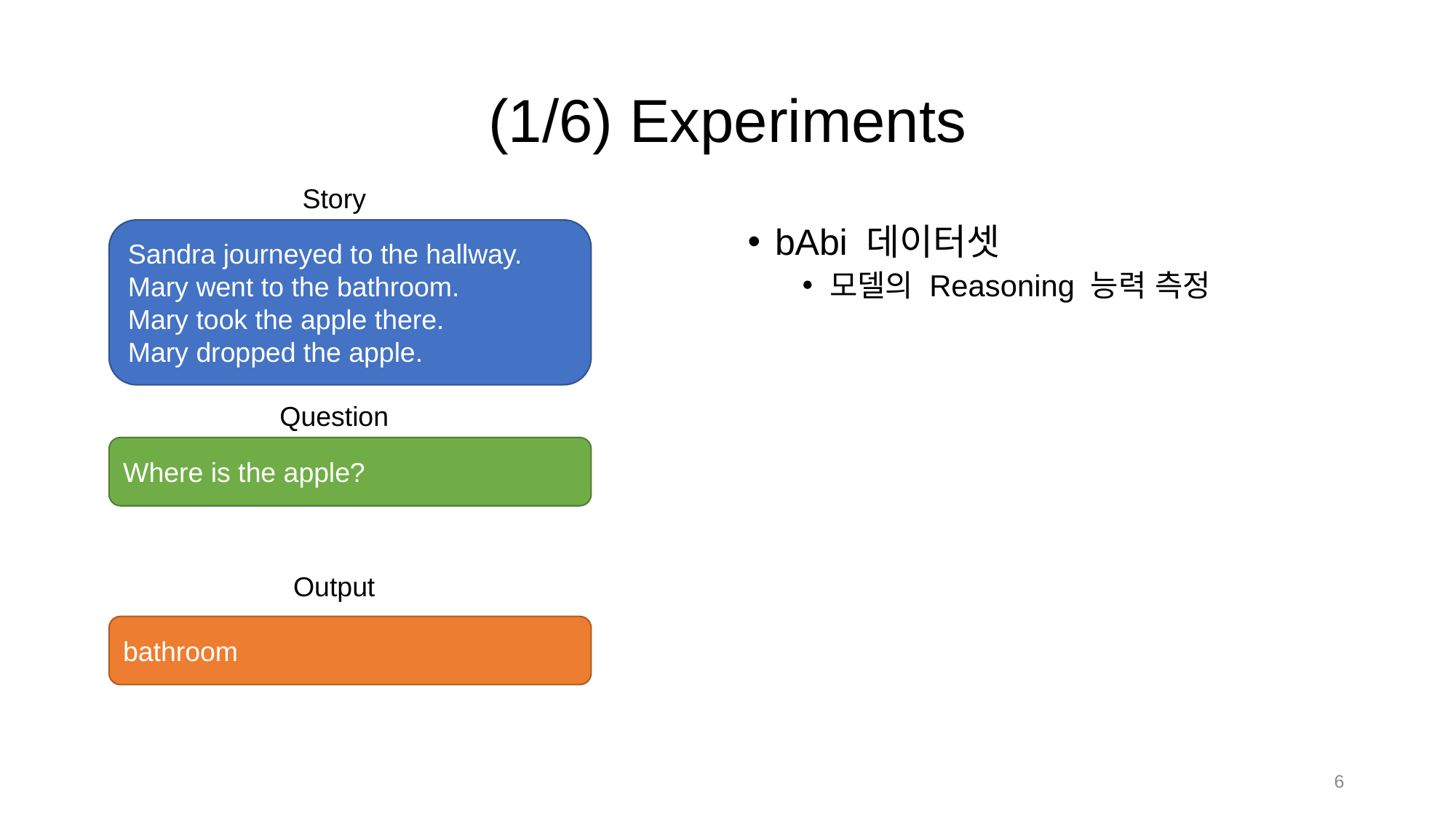

# (1/6) Experiments
Story
bAbi 데이터셋
모델의 Reasoning 능력 측정
Sandra journeyed to the hallway.
Mary went to the bathroom.
Mary took the apple there.
Mary dropped the apple.
Question
Where is the apple?
Output
bathroom
6